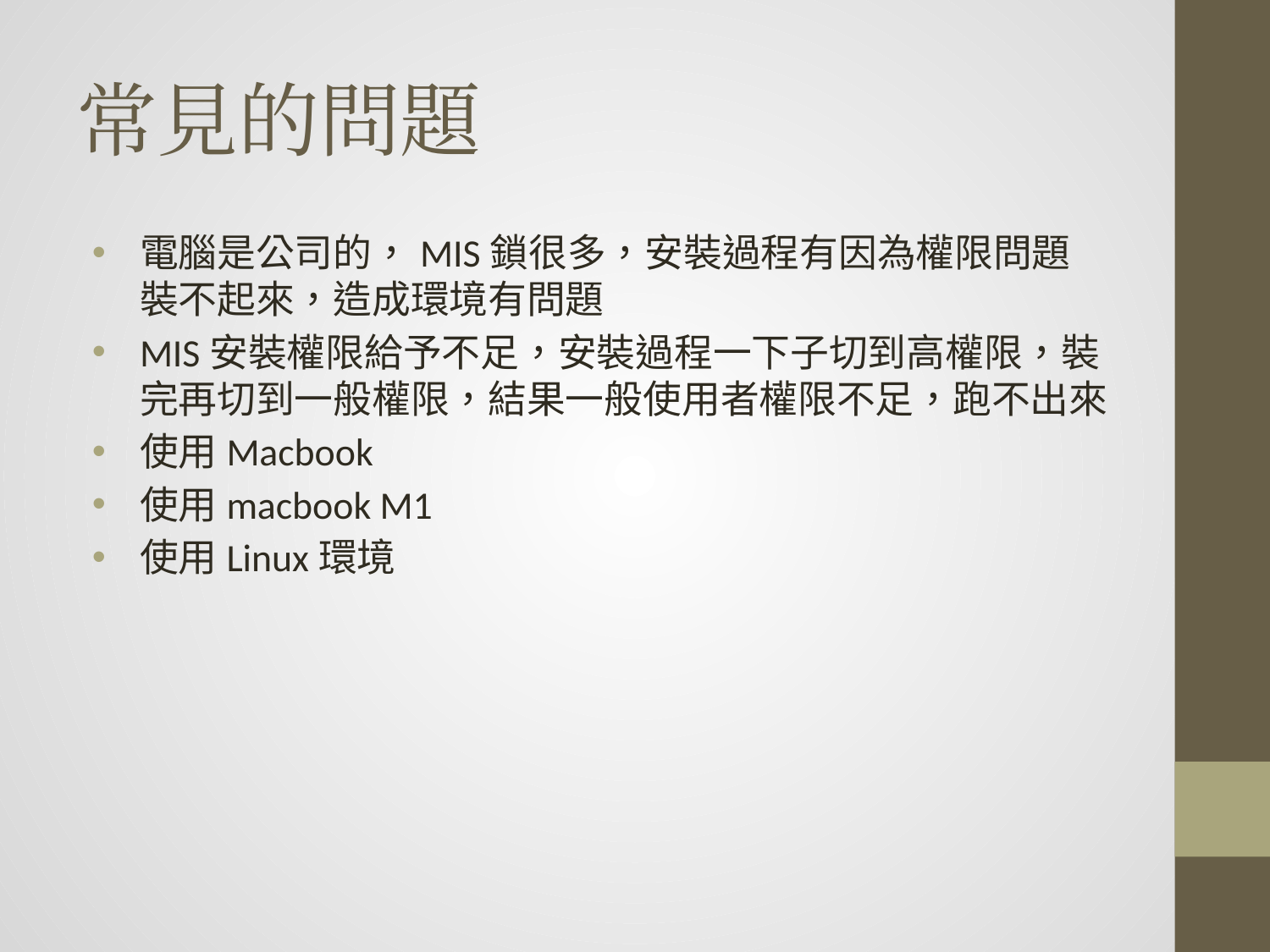

# 常見的問題
電腦是公司的，MIS鎖很多，安裝過程有因為權限問題裝不起來，造成環境有問題
MIS安裝權限給予不足，安裝過程一下子切到高權限，裝完再切到一般權限，結果一般使用者權限不足，跑不出來
使用Macbook
使用macbook M1
使用Linux環境